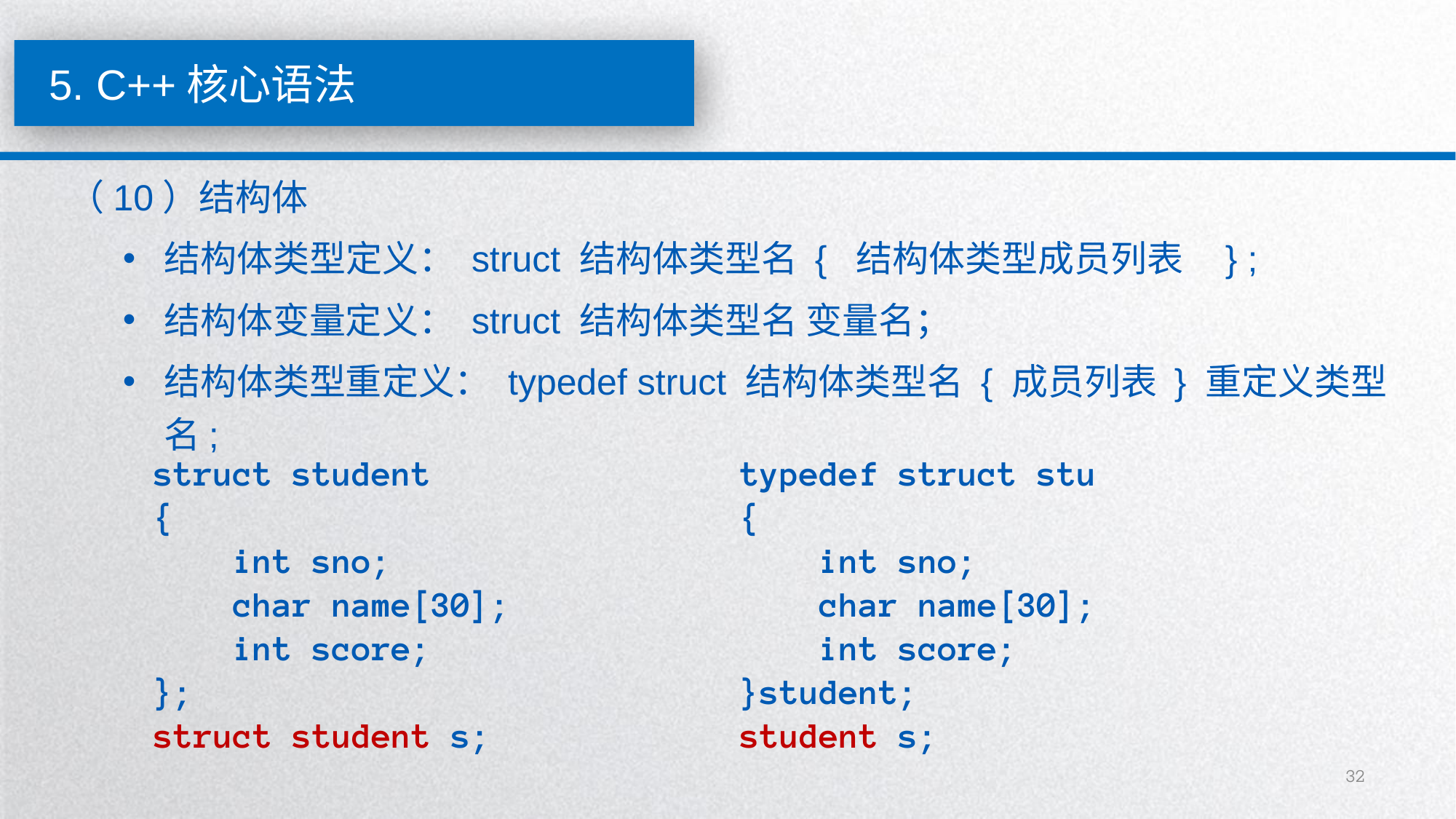

5. C++核心语法
（10）结构体
结构体类型定义： struct 结构体类型名 {  结构体类型成员列表    } ;
结构体变量定义： struct 结构体类型名 变量名；
结构体类型重定义： typedef struct 结构体类型名 { 成员列表 } 重定义类型名;
struct student
{
    int sno;
    char name[30];
    int score;
};
struct student s;
typedef struct stu
{
    int sno;
    char name[30];
    int score;
}student;
student s;
32